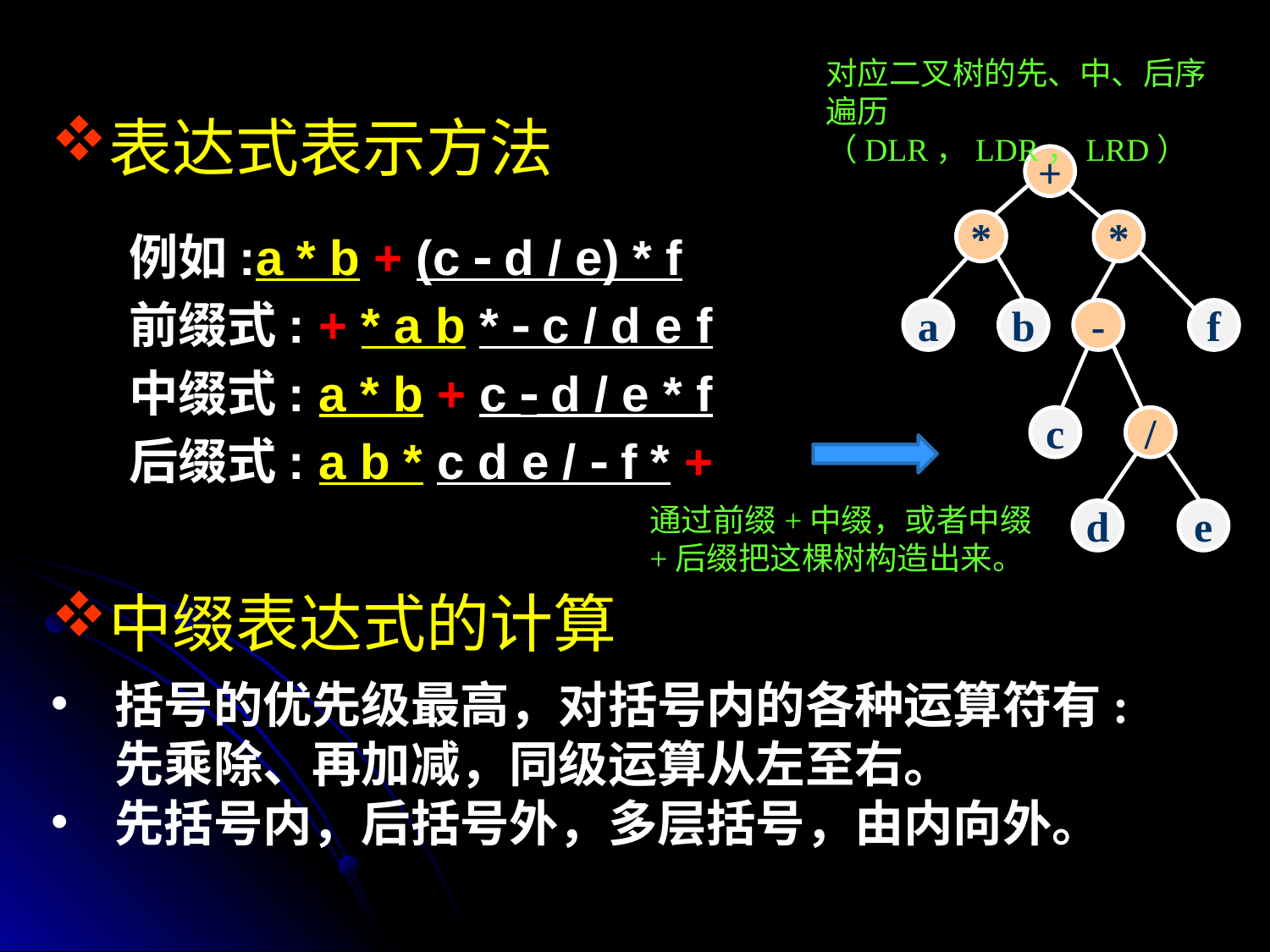

对应二叉树的先、中、后序
遍历（DLR，LDR，LRD）
表达式表示方法
+

*
*

a
b
-
f

c
/

d
e
例如:a * b + (c − d / e) * f
前缀式: + * a b * − c / d e f
中缀式: a * b + c − d / e * f
后缀式: a b * c d e / − f * +

通过前缀+中缀，或者中缀+后缀把这棵树构造出来。
中缀表达式的计算
括号的优先级最高，对括号内的各种运算符有:先乘除、再加减，同级运算从左至右。
先括号内，后括号外，多层括号，由内向外。